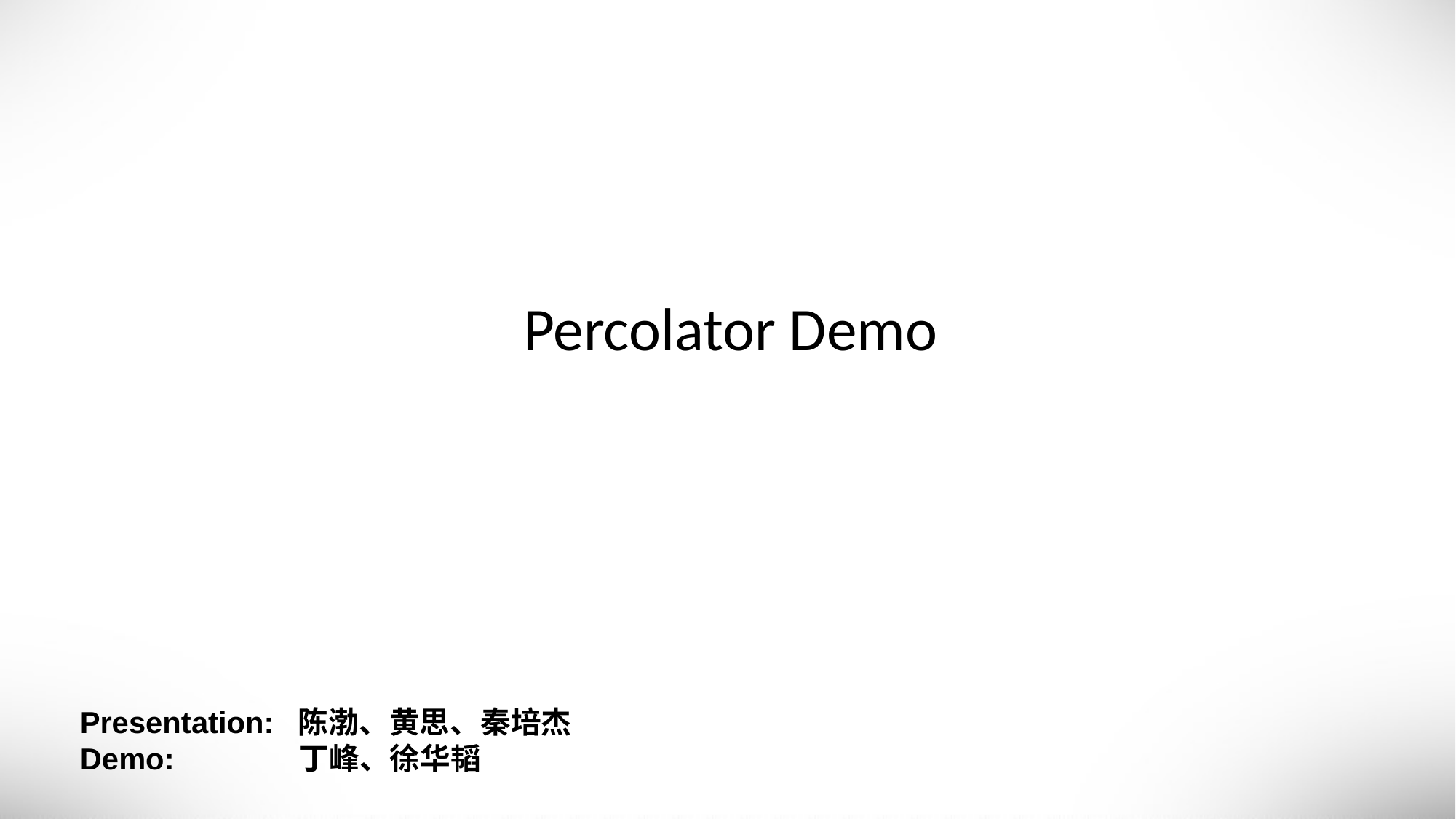

# Percolator Demo
Presentation:  陈渤、黄思、秦培杰
Demo:              丁峰、徐华韬